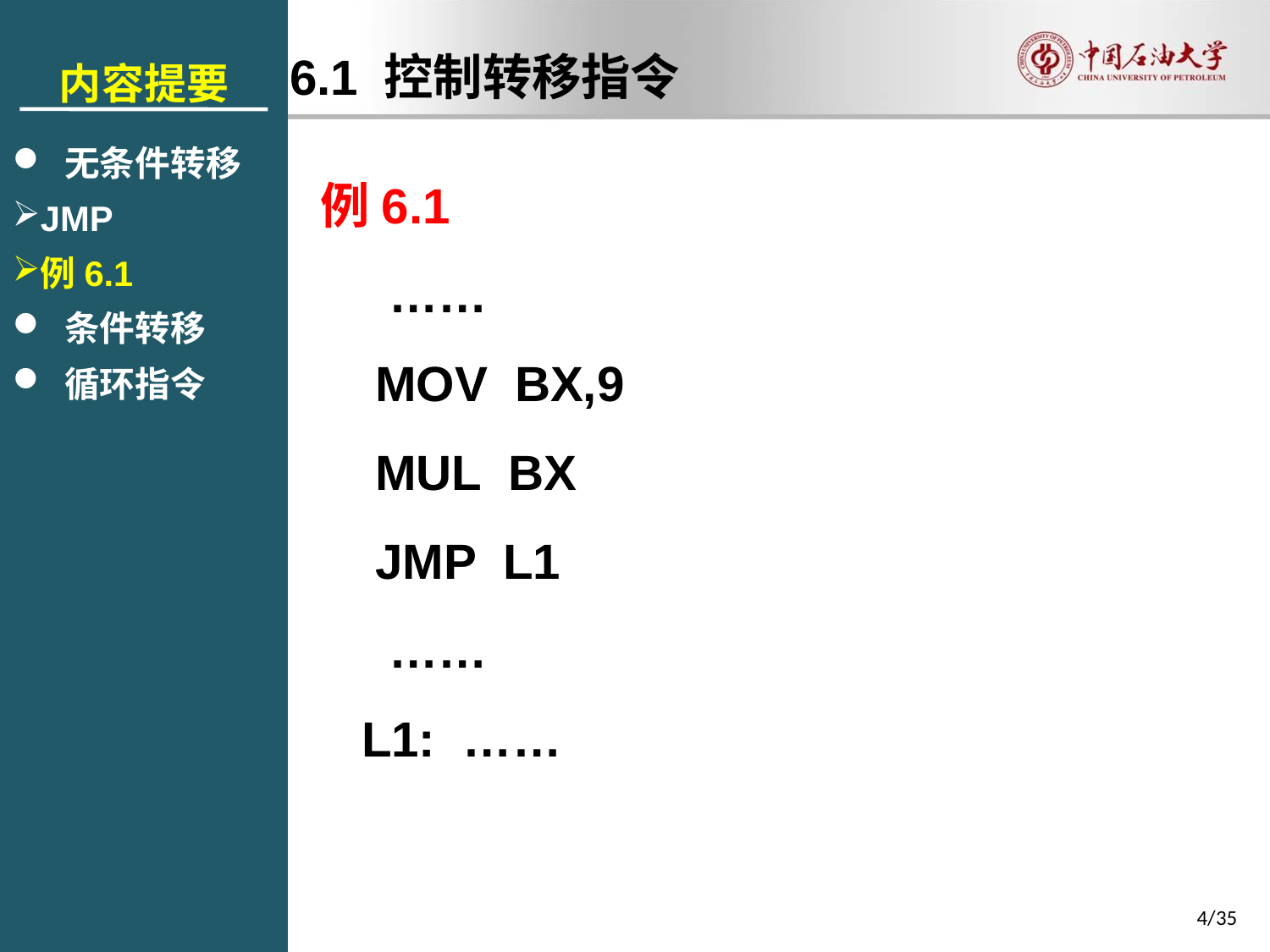

内容提要
 无条件转移
JMP
例6.1
 条件转移
 循环指令
6.1 控制转移指令
例6.1
     ……
    MOV  BX,9
    MUL  BX
    JMP  L1
     ……
   L1:  ……
4/35